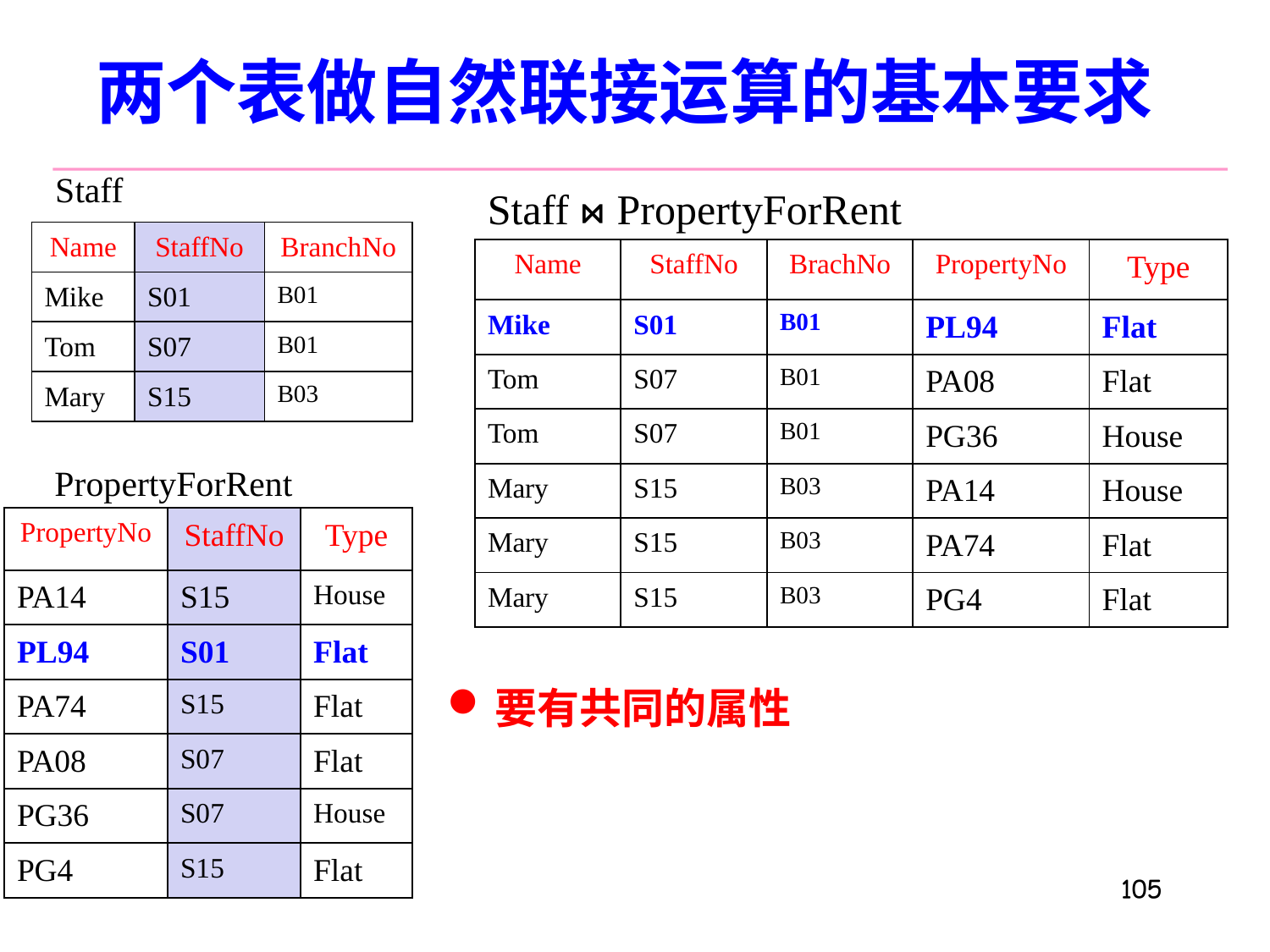

# 两个表做自然联接运算的基本要求
Staff
Staff ⋈ PropertyForRent
| Name | StaffNo | BranchNo |
| --- | --- | --- |
| Mike | S01 | B01 |
| Tom | S07 | B01 |
| Mary | S15 | B03 |
| Name | StaffNo | BrachNo | PropertyNo | Type |
| --- | --- | --- | --- | --- |
| Mike | S01 | B01 | PL94 | Flat |
| Tom | S07 | B01 | PA08 | Flat |
| Tom | S07 | B01 | PG36 | House |
| Mary | S15 | B03 | PA14 | House |
| Mary | S15 | B03 | PA74 | Flat |
| Mary | S15 | B03 | PG4 | Flat |
PropertyForRent
| PropertyNo | StaffNo | Type |
| --- | --- | --- |
| PA14 | S15 | House |
| PL94 | S01 | Flat |
| PA74 | S15 | Flat |
| PA08 | S07 | Flat |
| PG36 | S07 | House |
| PG4 | S15 | Flat |
要有共同的属性
105